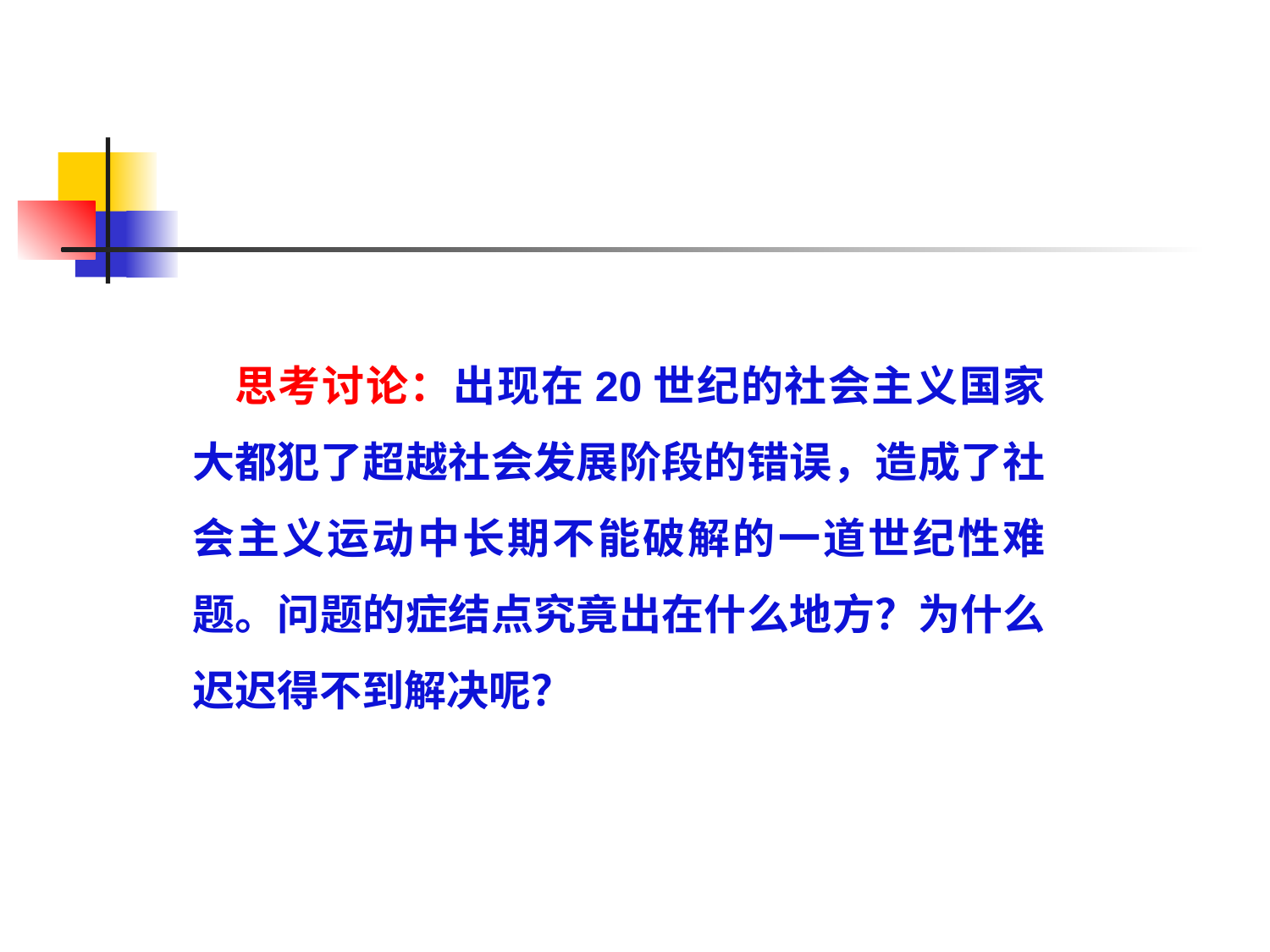

思考讨论：出现在20世纪的社会主义国家大都犯了超越社会发展阶段的错误，造成了社会主义运动中长期不能破解的一道世纪性难题。问题的症结点究竟出在什么地方？为什么迟迟得不到解决呢？